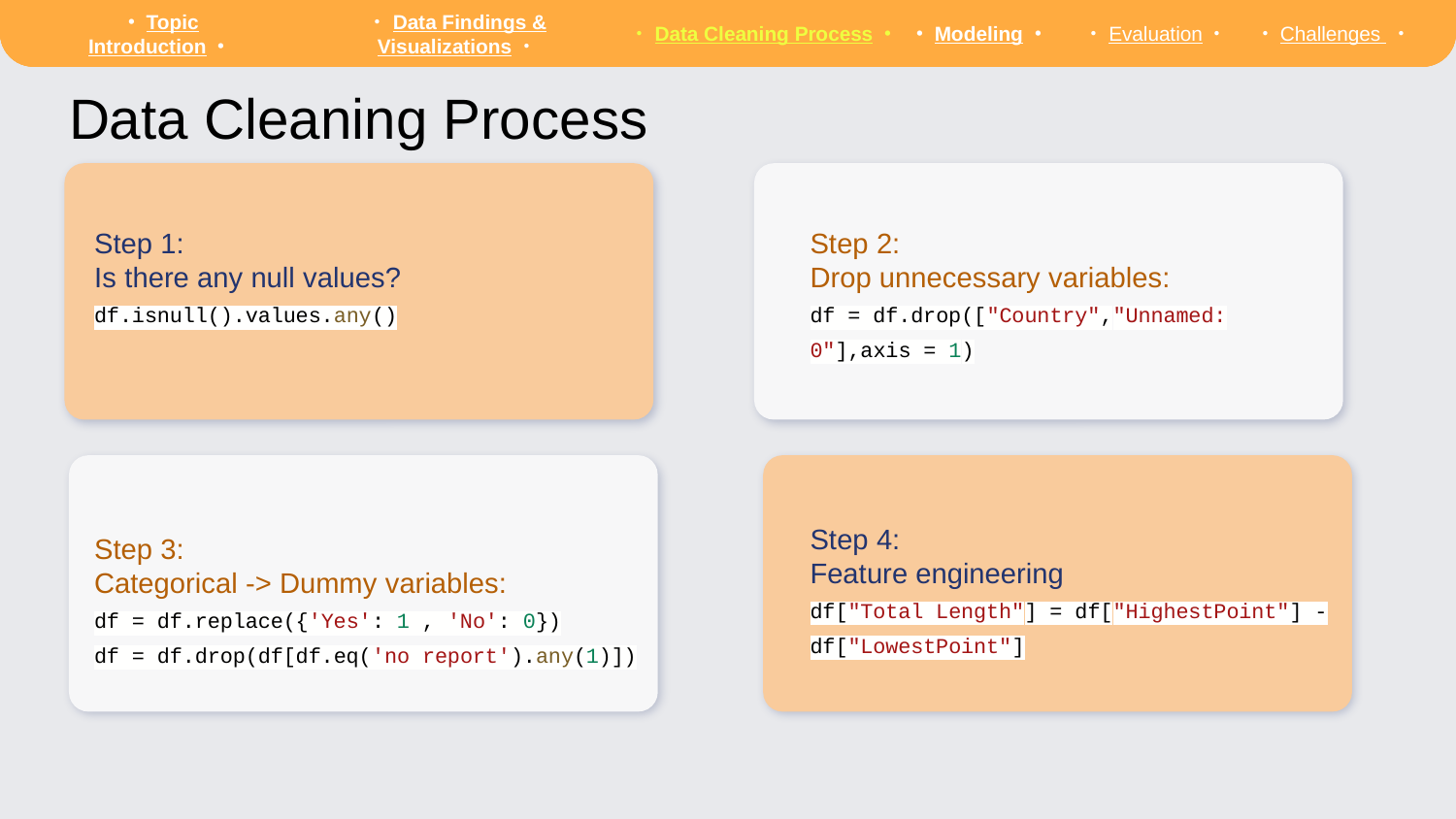

・Topic Introduction・
・Data Findings & Visualizations・
・Data Cleaning Process・
・Modeling・
・Evaluation・
・Challenges ・
Data Cleaning Process

Step 1:
Is there any null values?
df.isnull().values.any()

Step 3:
Categorical -> Dummy variables:
df = df.replace({'Yes': 1 , 'No': 0})
df = df.drop(df[df.eq('no report').any(1)])

Step 2:
Drop unnecessary variables:
df = df.drop(["Country","Unnamed: 0"],axis = 1)

Step 4:
Feature engineering
df["Total Length"] = df["HighestPoint"] - df["LowestPoint"]